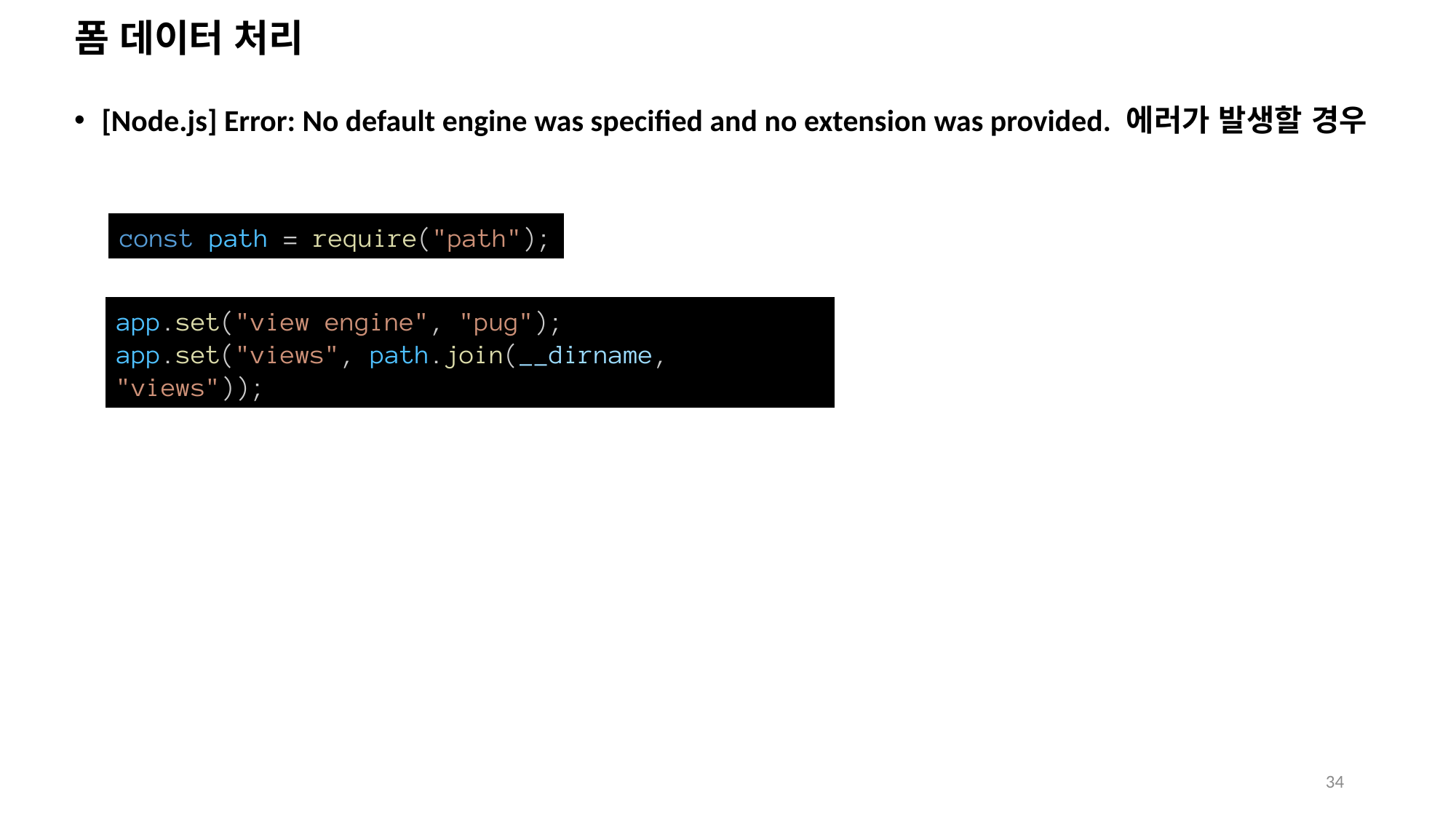

# 폼 데이터 처리
[Node.js] Error: No default engine was specified and no extension was provided. 에러가 발생할 경우

const path = require("path");
app.set("view engine", "pug");
app.set("views", path.join(__dirname, "views"));
34